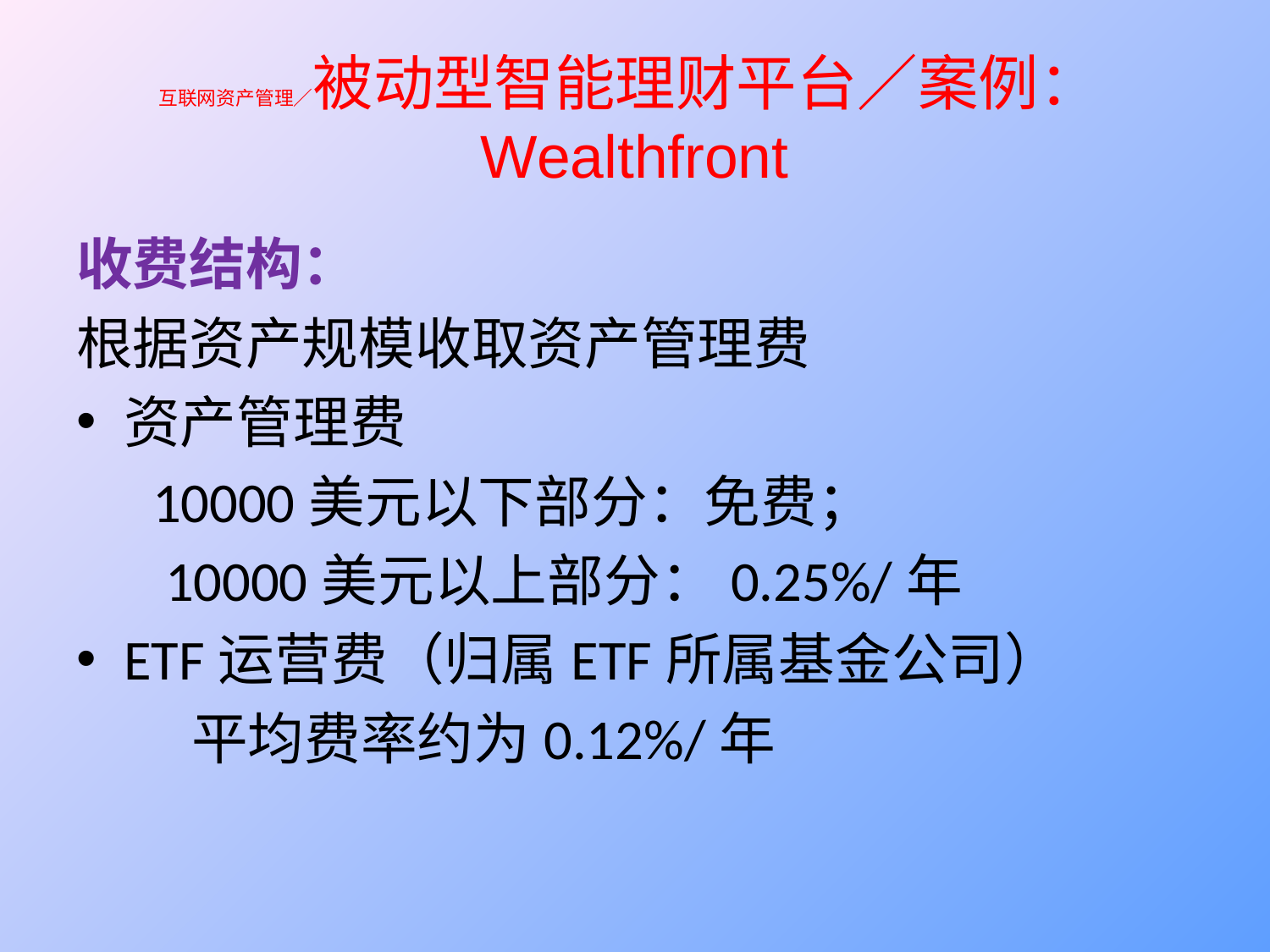

# 互联网资产管理／被动型智能理财平台／案例：Wealthfront
收费结构：
根据资产规模收取资产管理费
资产管理费
      10000美元以下部分：免费；
       10000美元以上部分：0.25%/年
ETF运营费（归属ETF所属基金公司）
        平均费率约为0.12%/年